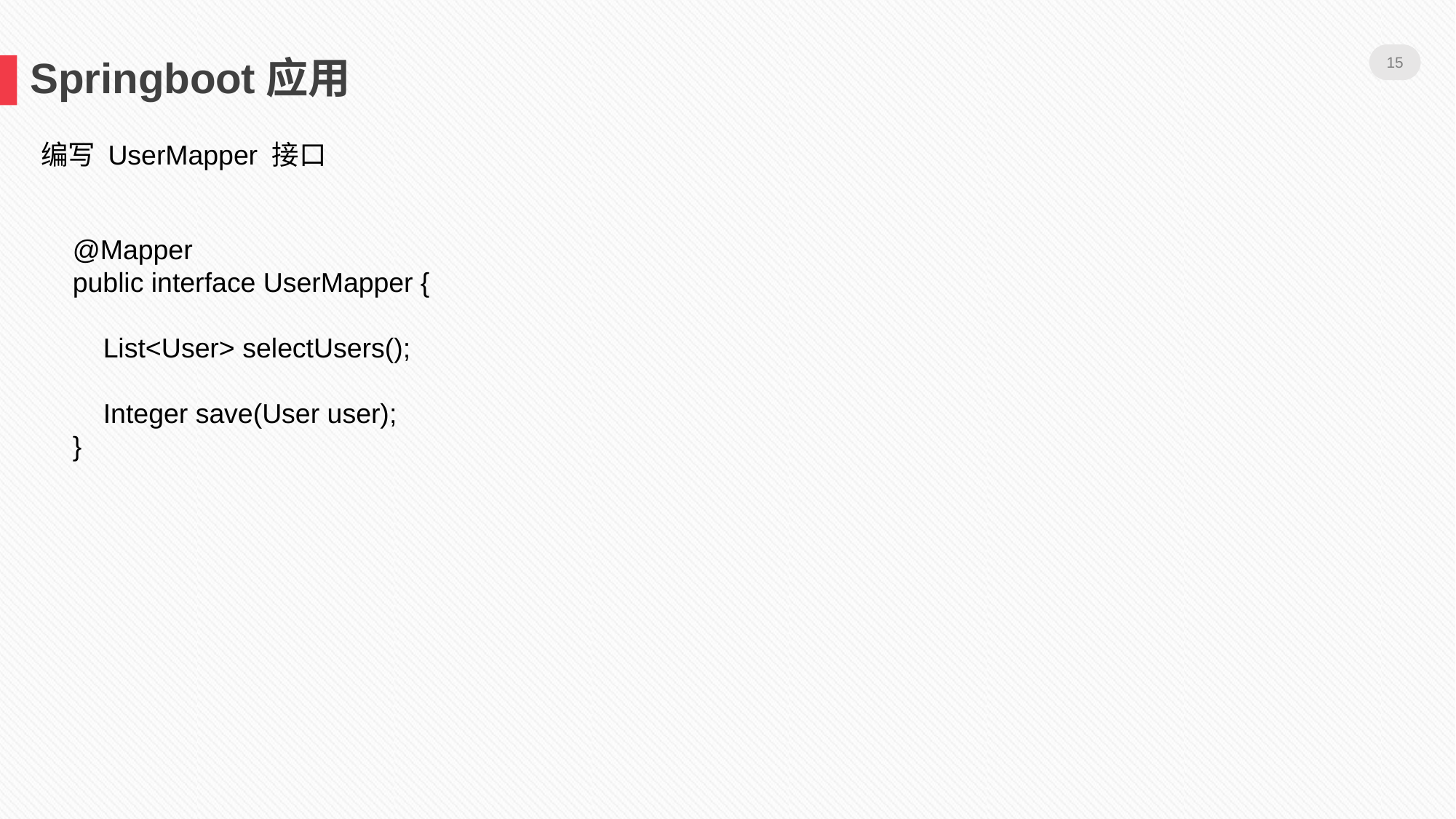

15
Springboot应用
编写 UserMapper 接口
@Mapper
public interface UserMapper {

    List<User> selectUsers();

    Integer save(User user);
}